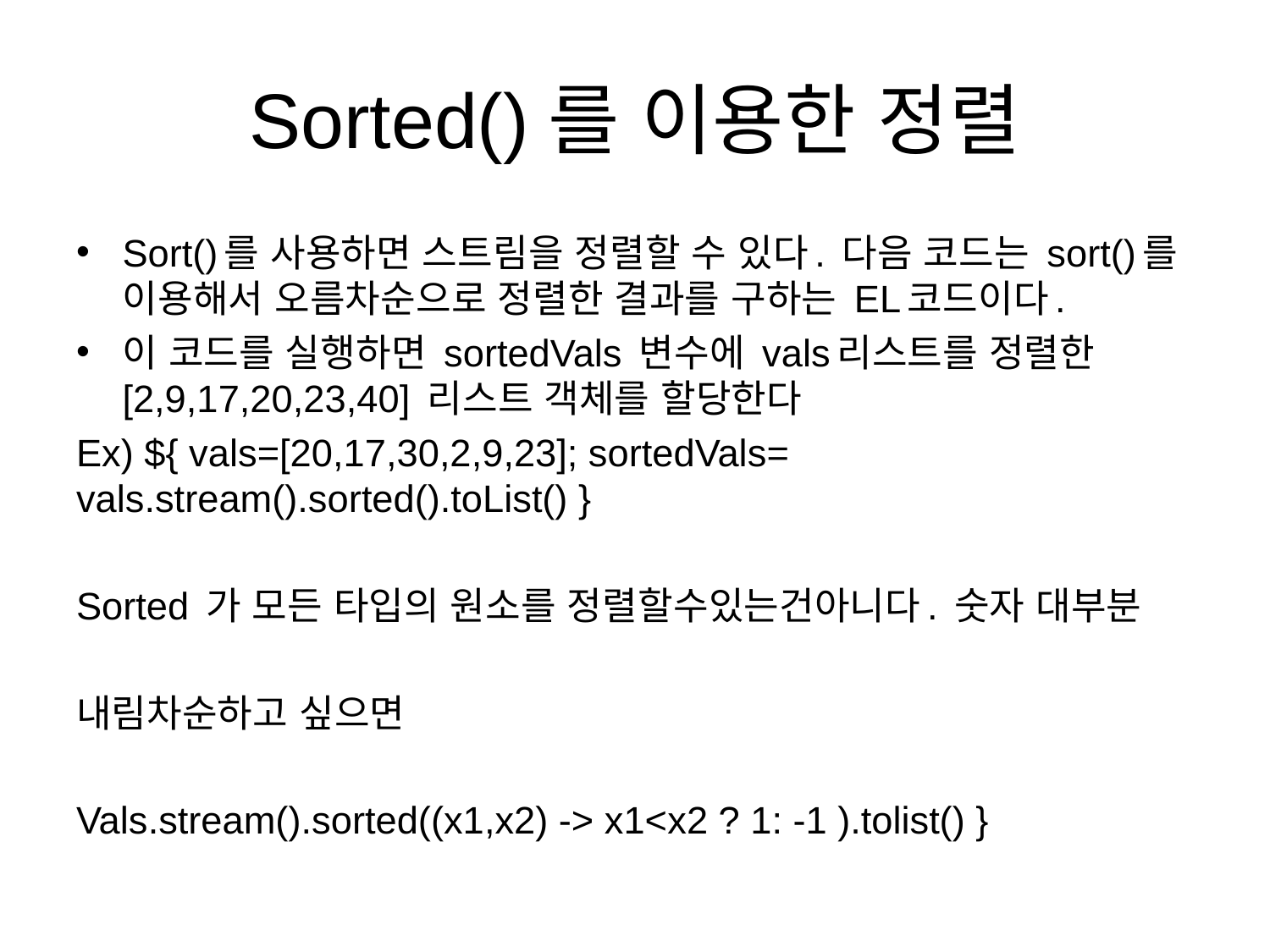

# Sorted()를 이용한 정렬
Sort()를 사용하면 스트림을 정렬할 수 있다. 다음 코드는 sort()를 이용해서 오름차순으로 정렬한 결과를 구하는 EL코드이다.
이 코드를 실행하면 sortedVals 변수에 vals리스트를 정렬한 [2,9,17,20,23,40] 리스트 객체를 할당한다
Ex) ${ vals=[20,17,30,2,9,23]; sortedVals= vals.stream().sorted().toList() }

Sorted 가 모든 타입의 원소를 정렬할수있는건아니다. 숫자 대부분

내림차순하고 싶으면

Vals.stream().sorted((x1,x2) -> x1<x2 ? 1: -1 ).tolist() }